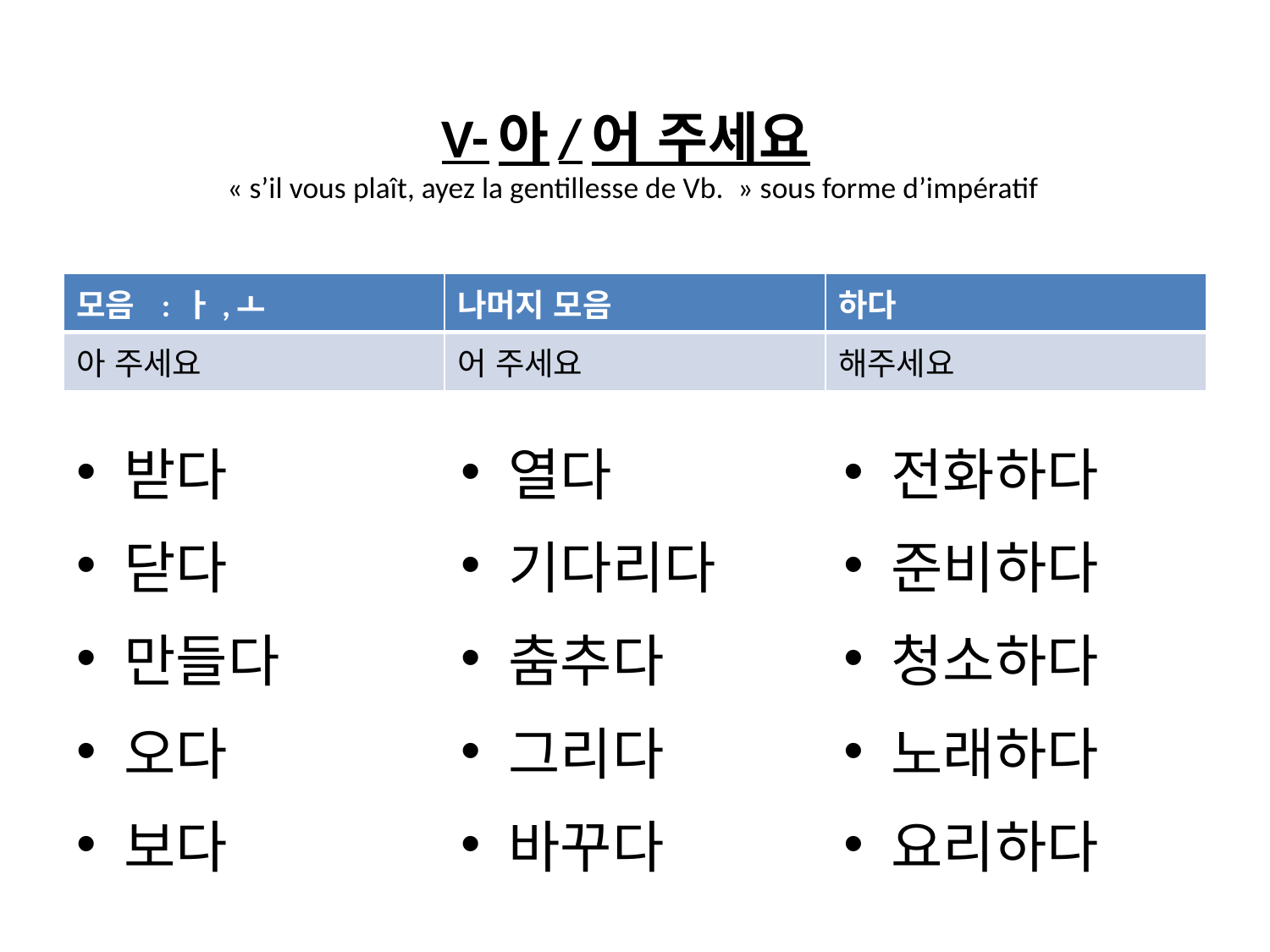

# V-아/어 주세요 « s’il vous plaît, ayez la gentillesse de Vb.  » sous forme d’impératif
| 모음 : ㅏ,ㅗ | 나머지 모음 | 하다 |
| --- | --- | --- |
| 아 주세요 | 어 주세요 | 해주세요 |
받다
닫다
만들다
오다
보다
열다
기다리다
춤추다
그리다
바꾸다

전화하다
준비하다
청소하다
노래하다
요리하다